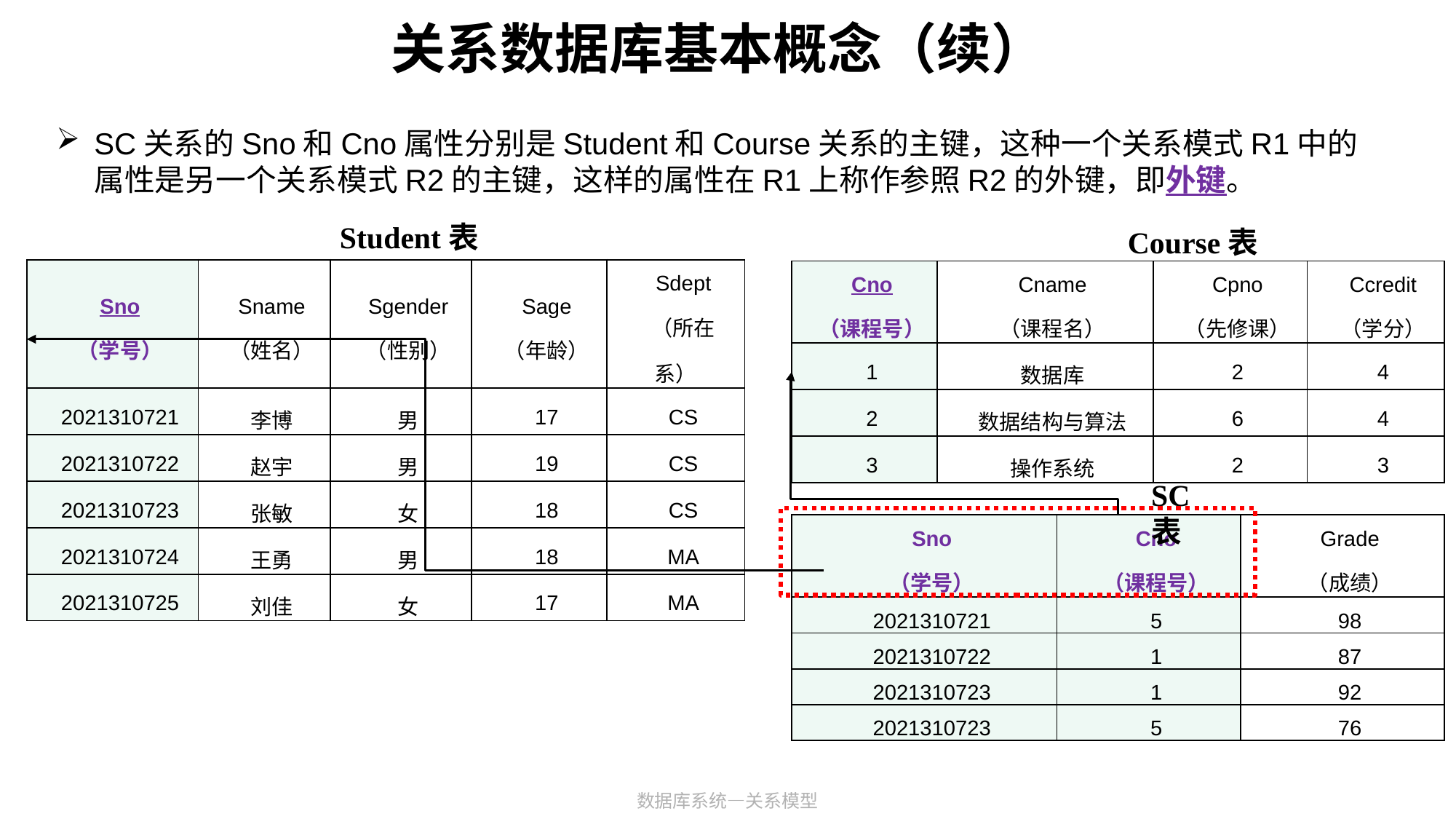

# 关系数据库基本概念（续）
SC关系的Sno和Cno属性分别是Student和Course关系的主键，这种一个关系模式R1中的属性是另一个关系模式R2的主键，这样的属性在R1上称作参照R2的外键，即外键。
Student表
Course表
| Sno （学号） | Sname （姓名） | Sgender （性别） | Sage （年龄） | Sdept （所在系） |
| --- | --- | --- | --- | --- |
| 2021310721 | 李博 | 男 | 17 | CS |
| 2021310722 | 赵宇 | 男 | 19 | CS |
| 2021310723 | 张敏 | 女 | 18 | CS |
| 2021310724 | 王勇 | 男 | 18 | MA |
| 2021310725 | 刘佳 | 女 | 17 | MA |
| Cno （课程号） | Cname （课程名） | Cpno （先修课） | Ccredit （学分） |
| --- | --- | --- | --- |
| 1 | 数据库 | 2 | 4 |
| 2 | 数据结构与算法 | 6 | 4 |
| 3 | 操作系统 | 2 | 3 |
SC表

| Sno （学号） | Cno （课程号） | Grade （成绩） |
| --- | --- | --- |
| 2021310721 | 5 | 98 |
| 2021310722 | 1 | 87 |
| 2021310723 | 1 | 92 |
| 2021310723 | 5 | 76 |
15
数据库系统—关系模型